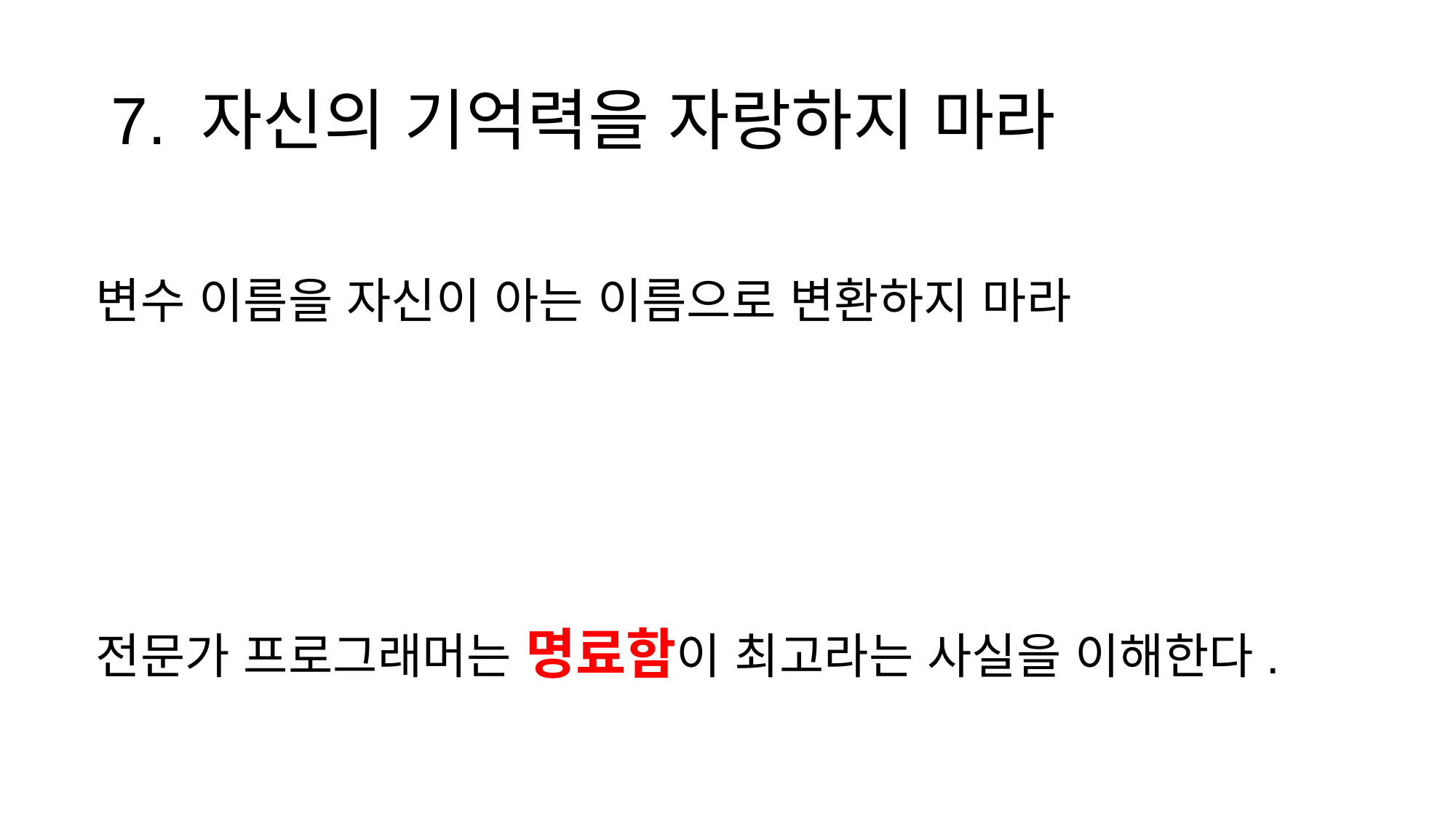

# 7. 자신의 기억력을 자랑하지 마라
변수 이름을 자신이 아는 이름으로 변환하지 마라

전문가 프로그래머는 명료함이 최고라는 사실을 이해한다.